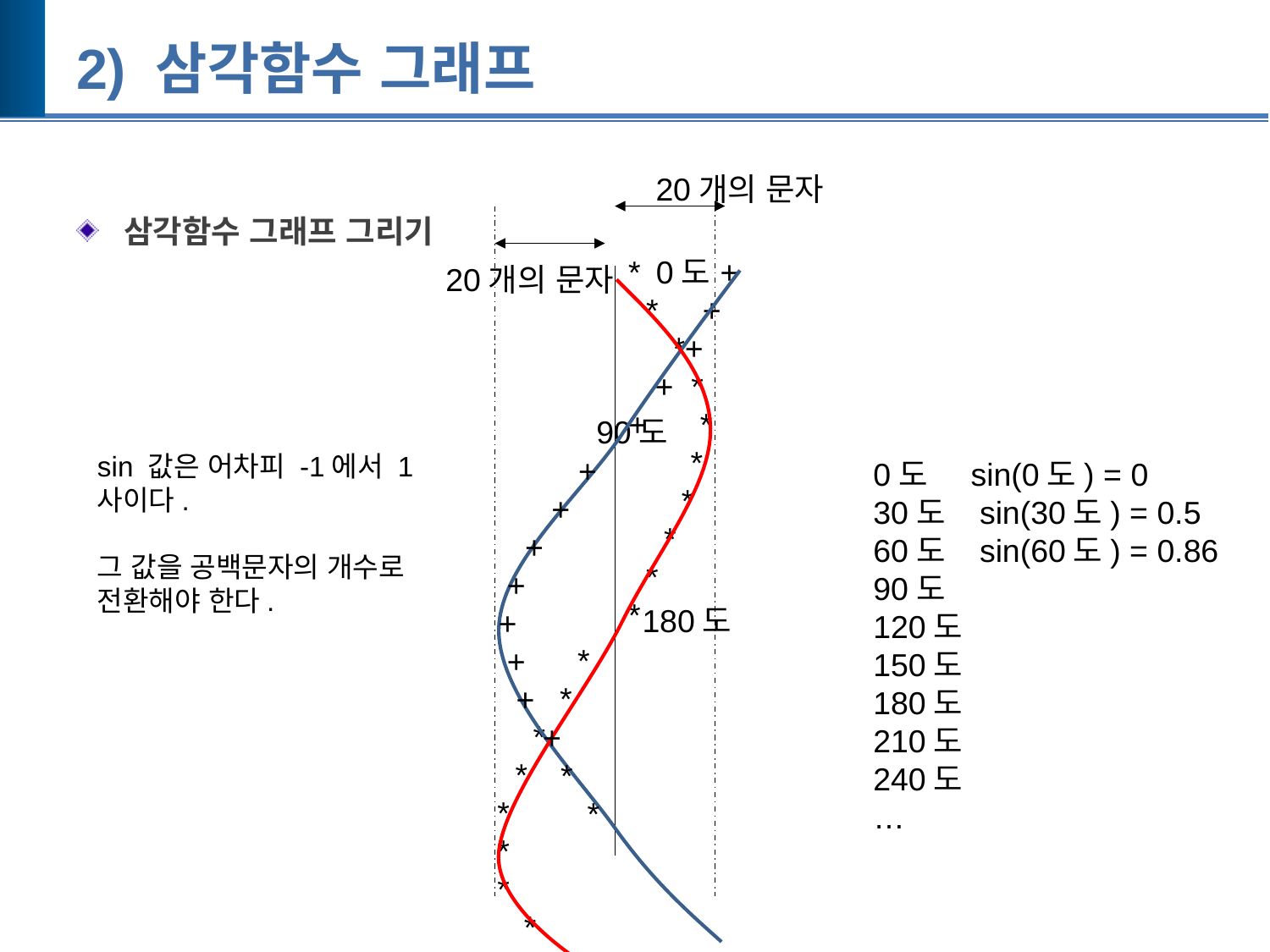

# 2) 삼각함수 그래프
20개의 문자
삼각함수 그래프 그리기

*         +
  *     +
     *+
   +  *
+      *
       *
      *
    *
  *
*
0도
20개의 문자

90도
sin 값은 어차피 -1에서 1 사이다.

그 값을 공백문자의 개수로 전환해야 한다.
          +
       +
    +
  +
 +
  +
   +
      +
        *
           *
0도    sin(0도) = 0
30도   sin(30도) = 0.5
60도   sin(60도) = 0.86
90도
120도
150도
180도
210도
240도
…
180도
         *
       *
    *
  *
*
*
*
   *